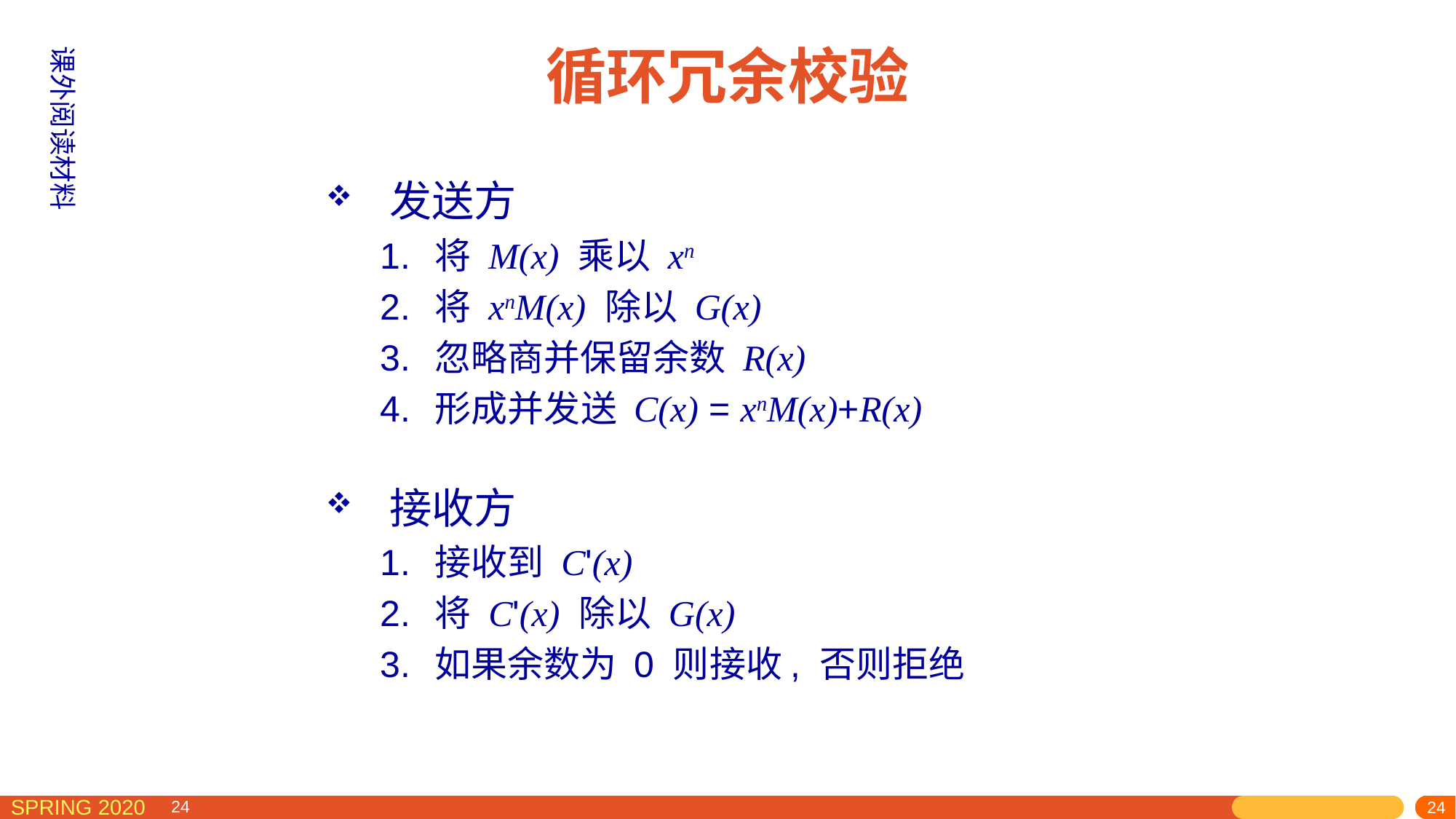

# 循环冗余校验
课外阅读材料
发送方
将 M(x) 乘以 xn
将 xnM(x) 除以 G(x)
忽略商并保留余数 R(x)
形成并发送 C(x) = xnM(x)+R(x)
接收方
接收到 C'(x)
将 C'(x) 除以 G(x)
如果余数为 0 则接收, 否则拒绝